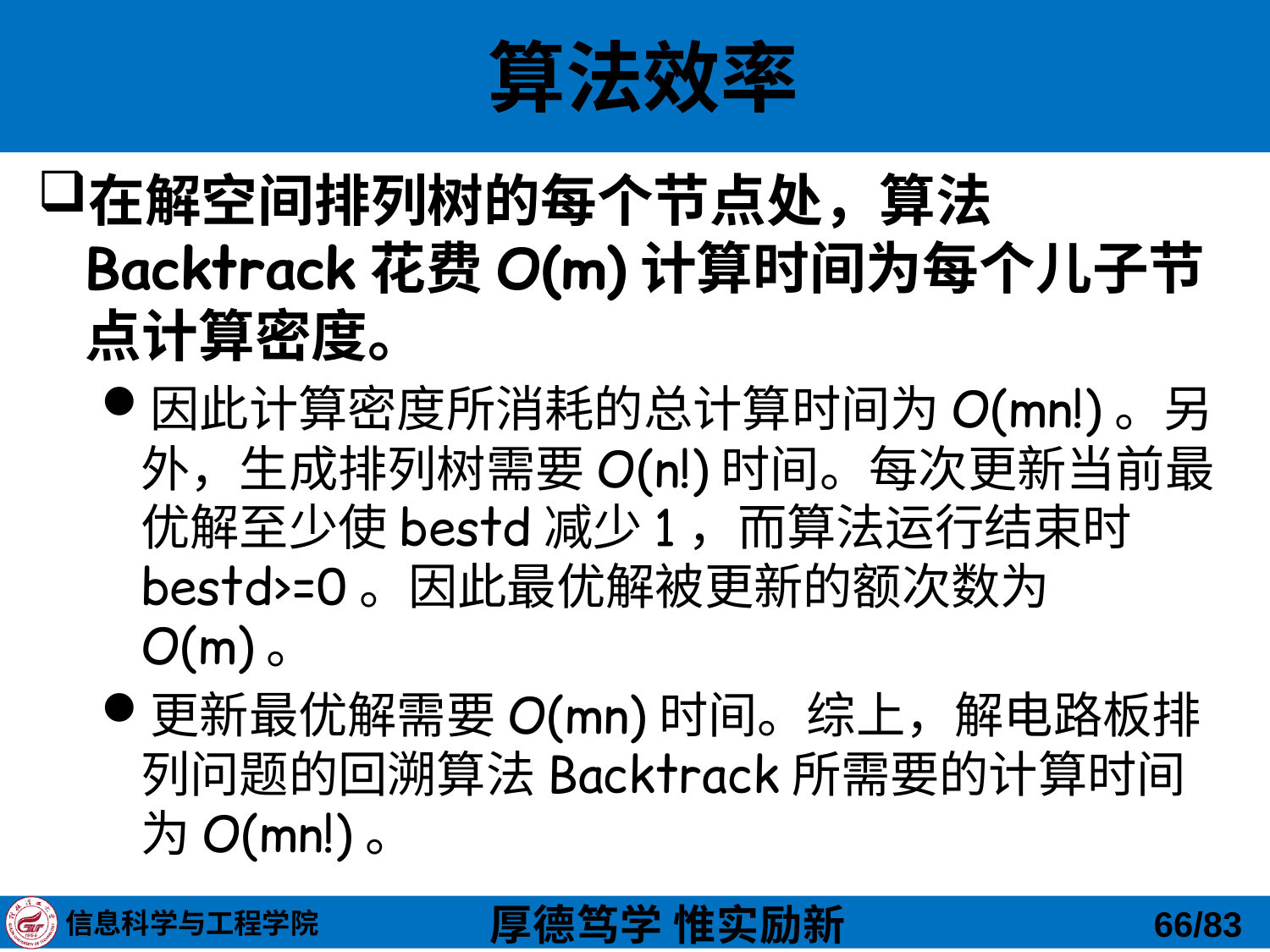

# 算法效率
在解空间排列树的每个节点处，算法Backtrack花费O(m)计算时间为每个儿子节点计算密度。
因此计算密度所消耗的总计算时间为O(mn!)。另外，生成排列树需要O(n!)时间。每次更新当前最优解至少使bestd减少1，而算法运行结束时bestd>=0。因此最优解被更新的额次数为O(m)。
更新最优解需要O(mn)时间。综上，解电路板排列问题的回溯算法Backtrack所需要的计算时间为O(mn!)。
66/83